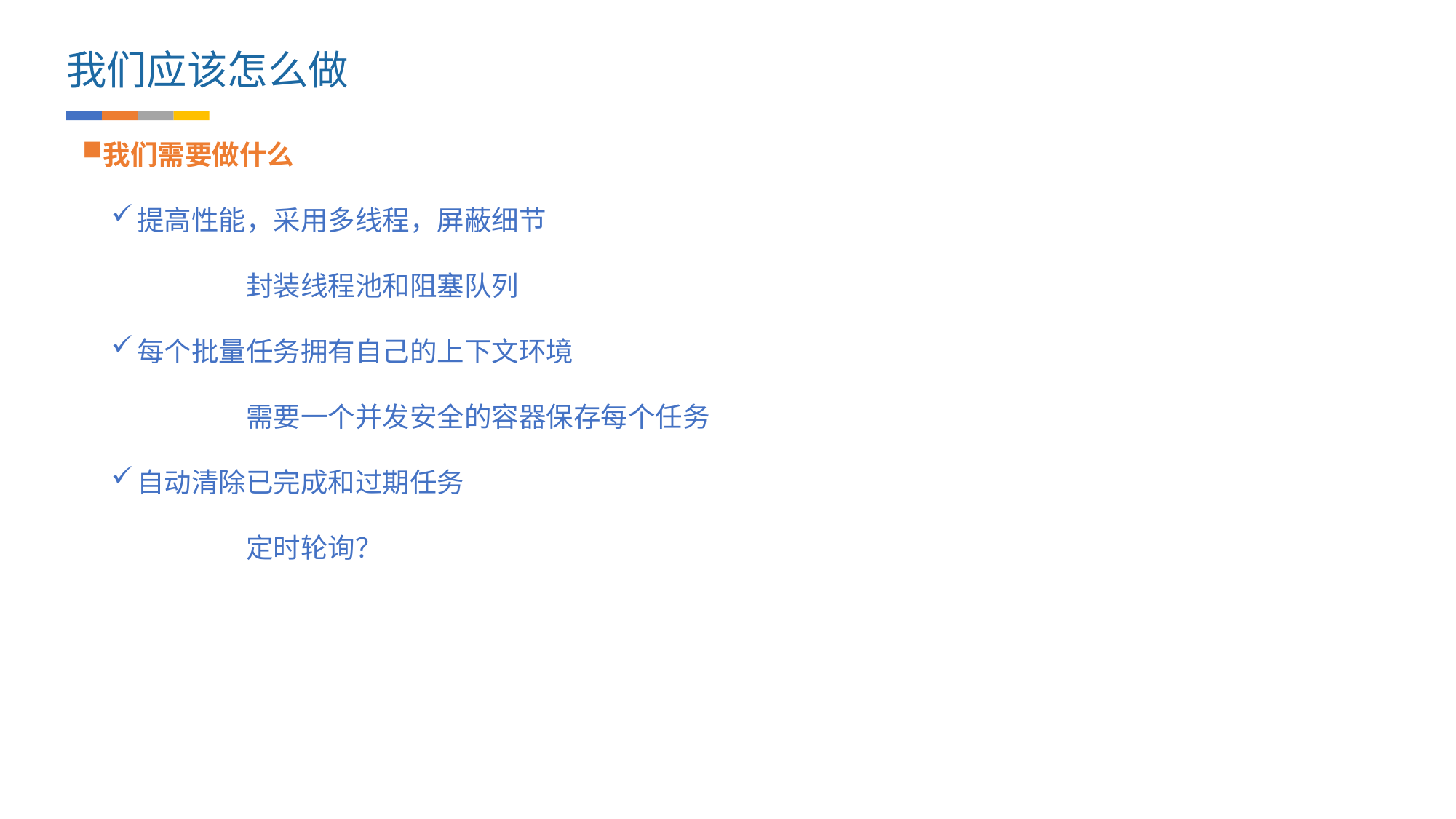

我们应该怎么做

我们需要做什么

提高性能，采用多线程，屏蔽细节

	封装线程池和阻塞队列

每个批量任务拥有自己的上下文环境

	需要一个并发安全的容器保存每个任务

自动清除已完成和过期任务

	定时轮询？